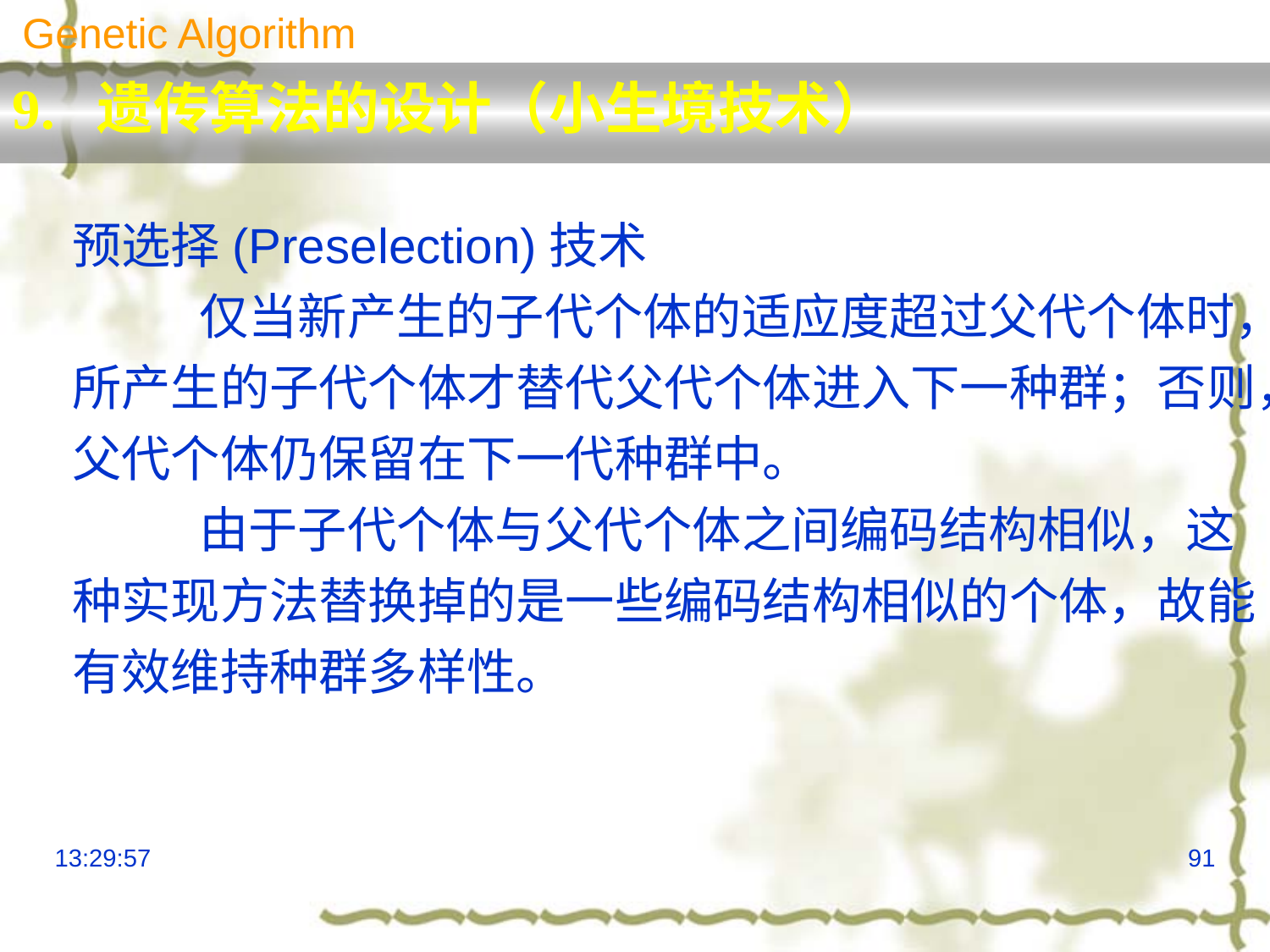

Genetic Algorithm
9.  遗传算法的设计（小生境技术）
预选择(Preselection)技术
	仅当新产生的子代个体的适应度超过父代个体时，所产生的子代个体才替代父代个体进入下一种群；否则，父代个体仍保留在下一代种群中。
	由于子代个体与父代个体之间编码结构相似，这种实现方法替换掉的是一些编码结构相似的个体，故能有效维持种群多样性。

13:29:57
91